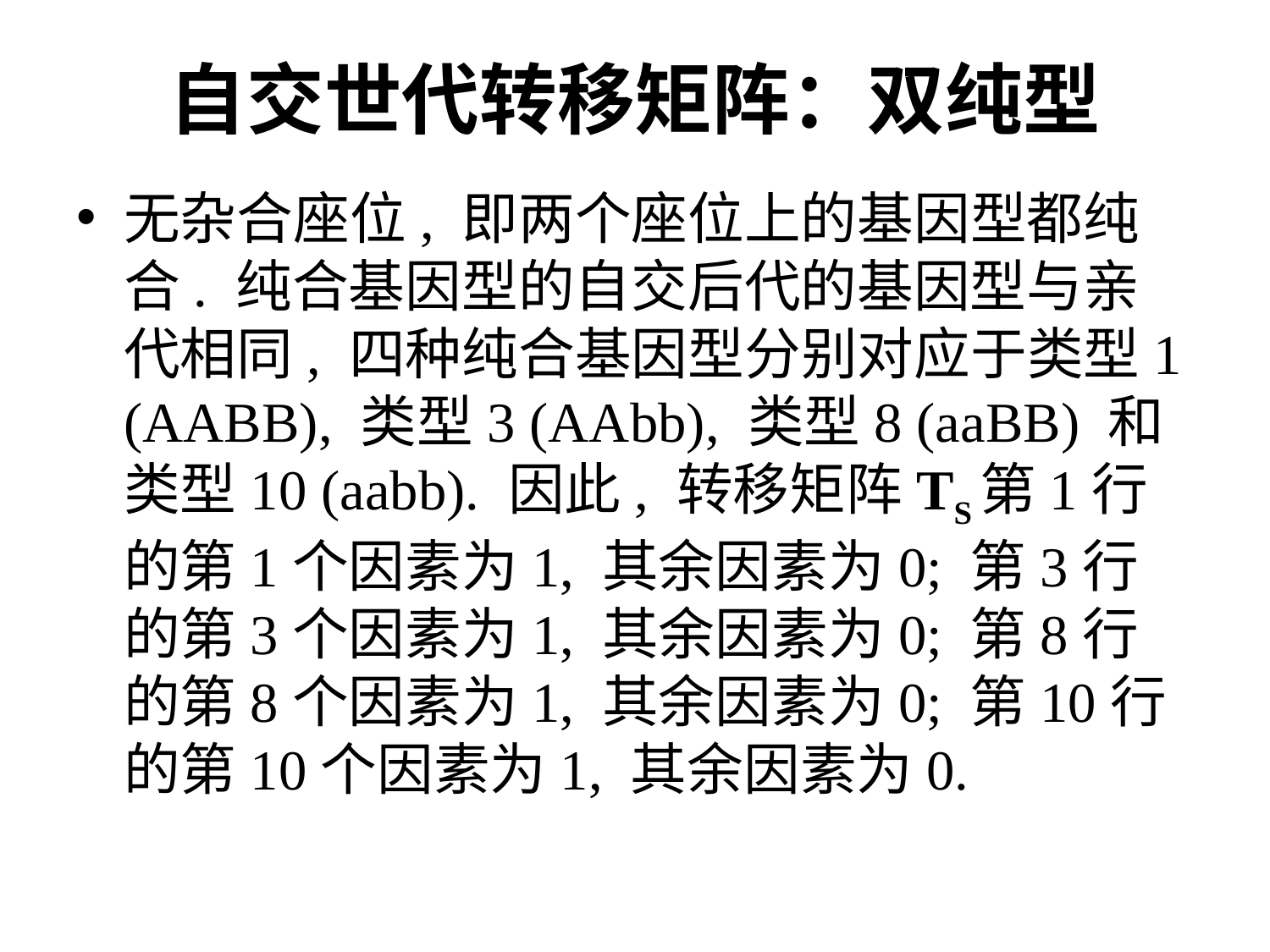

# 自交世代转移矩阵：双纯型
无杂合座位, 即两个座位上的基因型都纯合. 纯合基因型的自交后代的基因型与亲代相同, 四种纯合基因型分别对应于类型1 (AABB), 类型3 (AAbb), 类型8 (aaBB) 和类型10 (aabb). 因此, 转移矩阵TS第1行的第1个因素为1, 其余因素为0; 第3行的第3个因素为1, 其余因素为0; 第8行的第8个因素为1, 其余因素为0; 第10行的第10个因素为1, 其余因素为0.